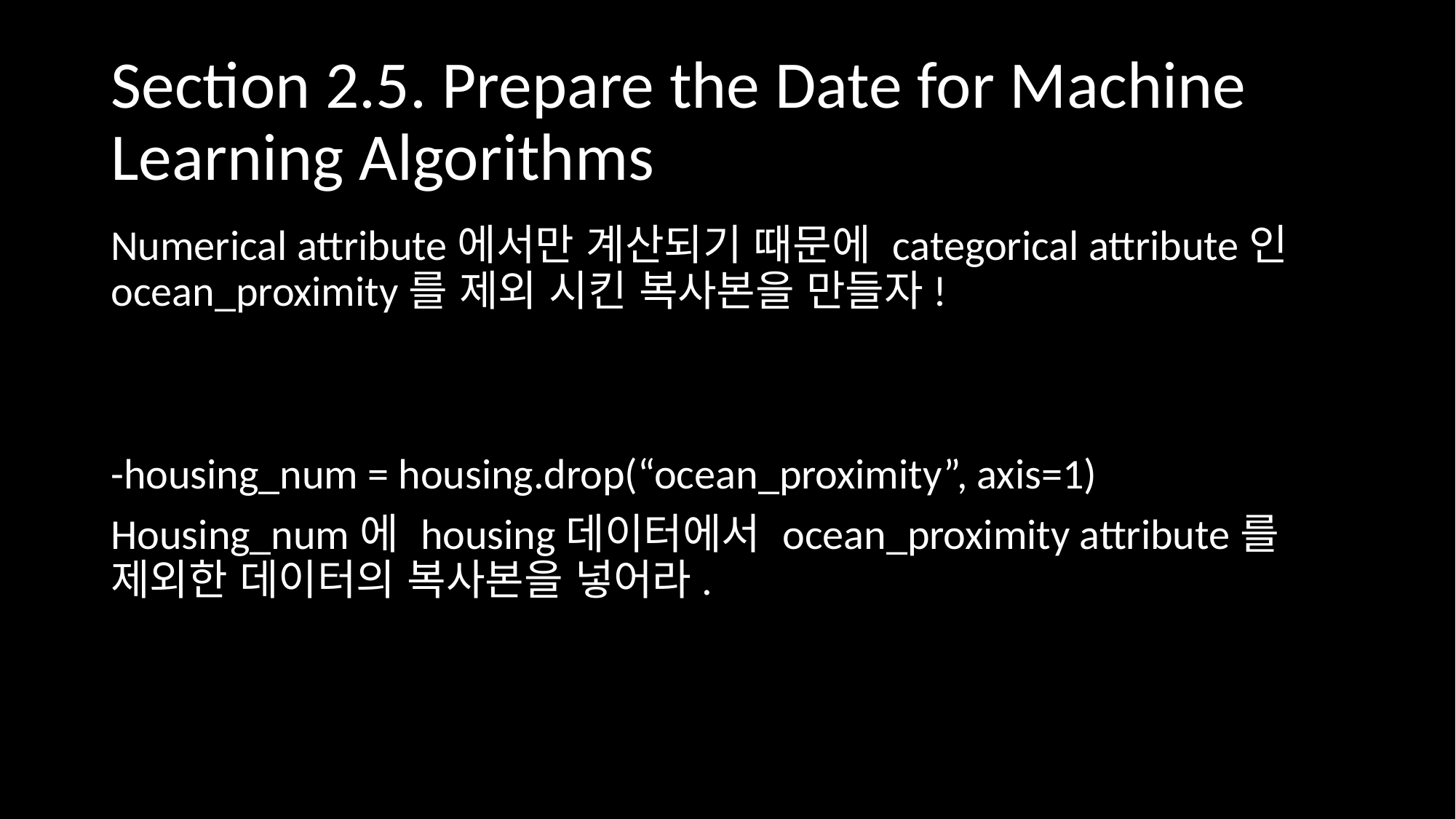

# Section 2.5. Prepare the Date for Machine Learning Algorithms
Numerical attribute에서만 계산되기 때문에 categorical attribute인 ocean_proximity를 제외 시킨 복사본을 만들자!

-housing_num = housing.drop(“ocean_proximity”, axis=1)
Housing_num에 housing데이터에서 ocean_proximity attribute를 제외한 데이터의 복사본을 넣어라.